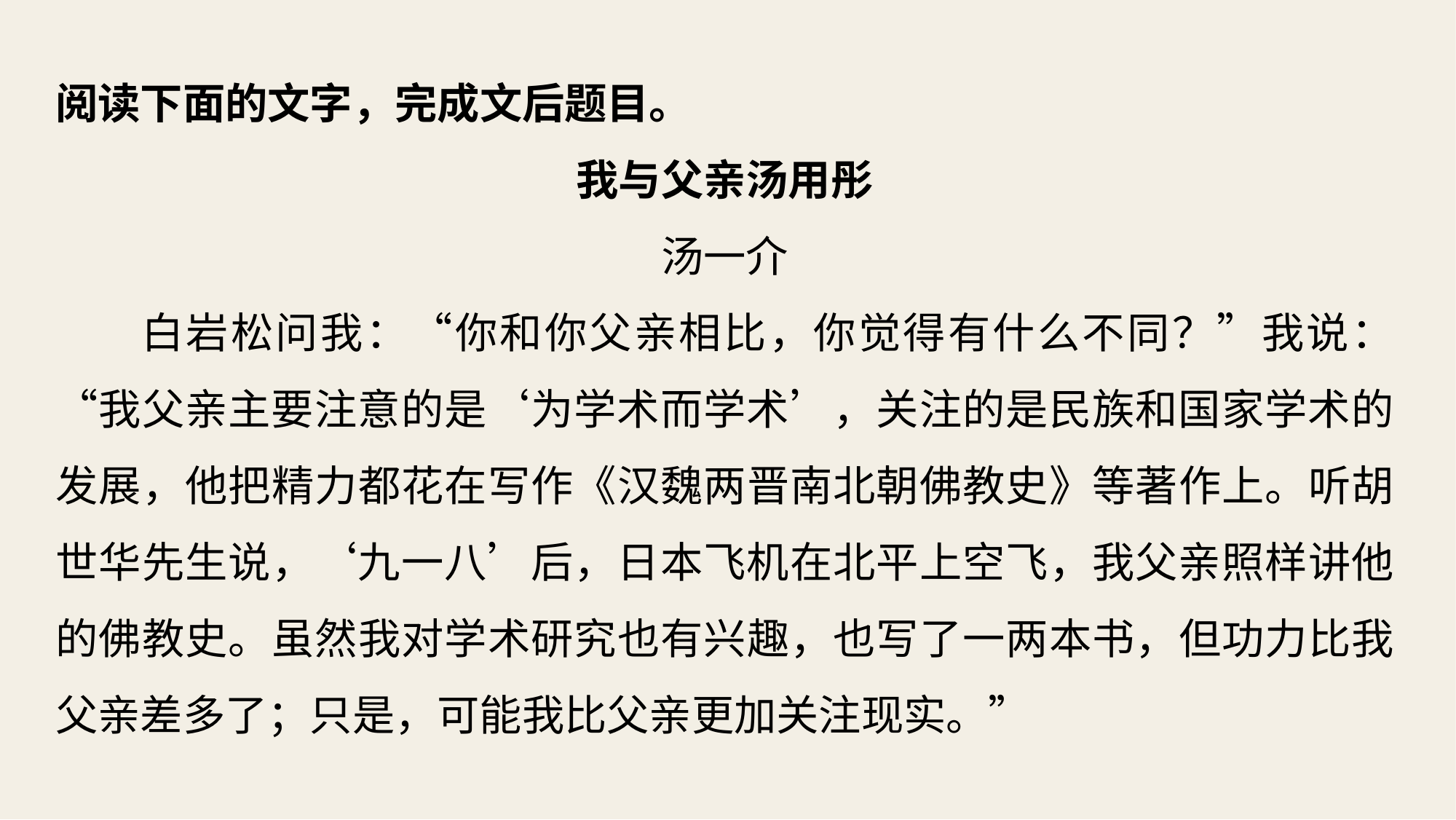

阅读下面的文字，完成文后题目。
我与父亲汤用彤
汤一介
白岩松问我：“你和你父亲相比，你觉得有什么不同？”我说：“我父亲主要注意的是‘为学术而学术’，关注的是民族和国家学术的发展，他把精力都花在写作《汉魏两晋南北朝佛教史》等著作上。听胡世华先生说，‘九一八’后，日本飞机在北平上空飞，我父亲照样讲他的佛教史。虽然我对学术研究也有兴趣，也写了一两本书，但功力比我父亲差多了；只是，可能我比父亲更加关注现实。”